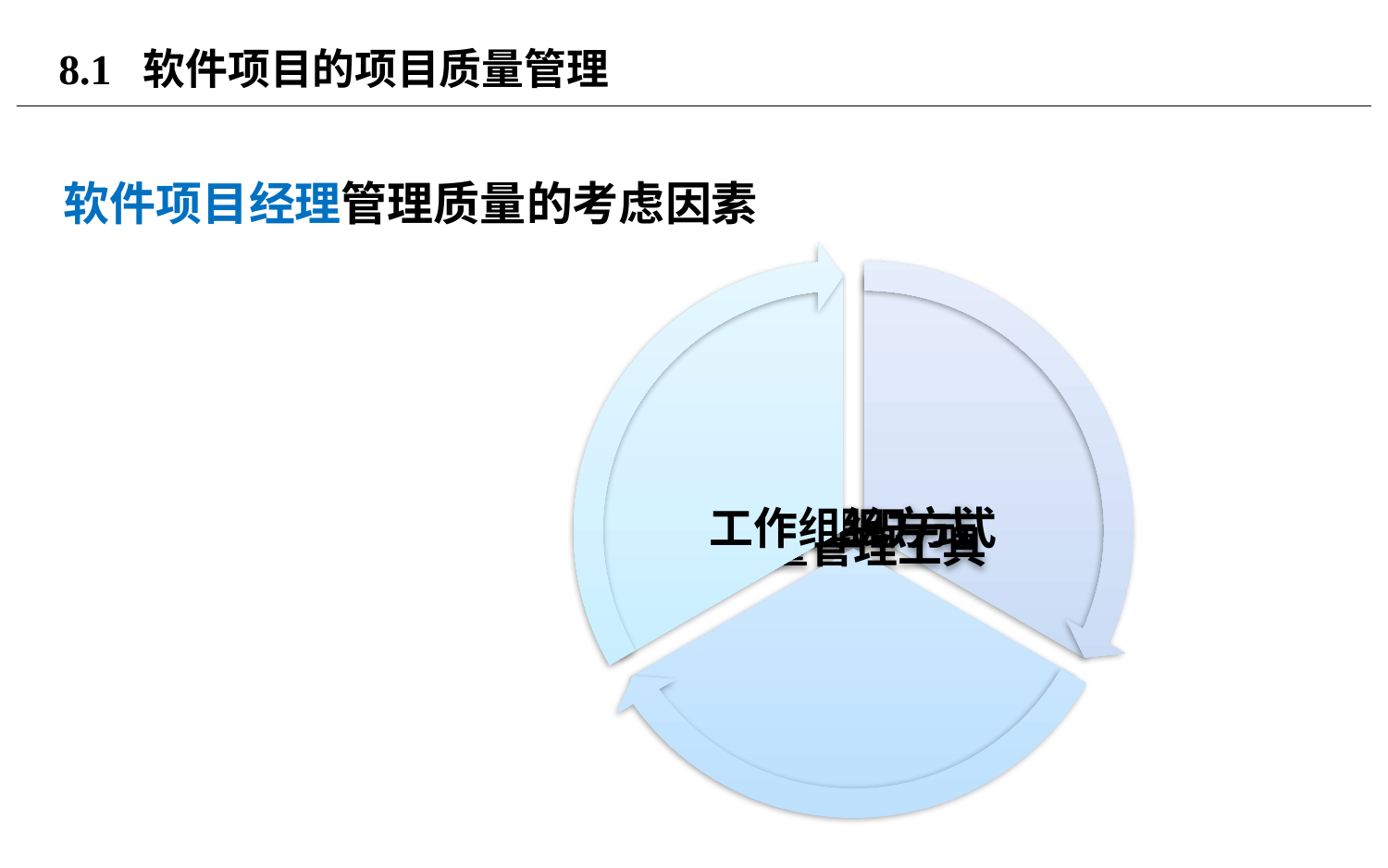

# 8.1  软件项目的项目质量管理
软件项目经理管理质量的考虑因素
团队组织方式
质量管理工具
工作组织方式